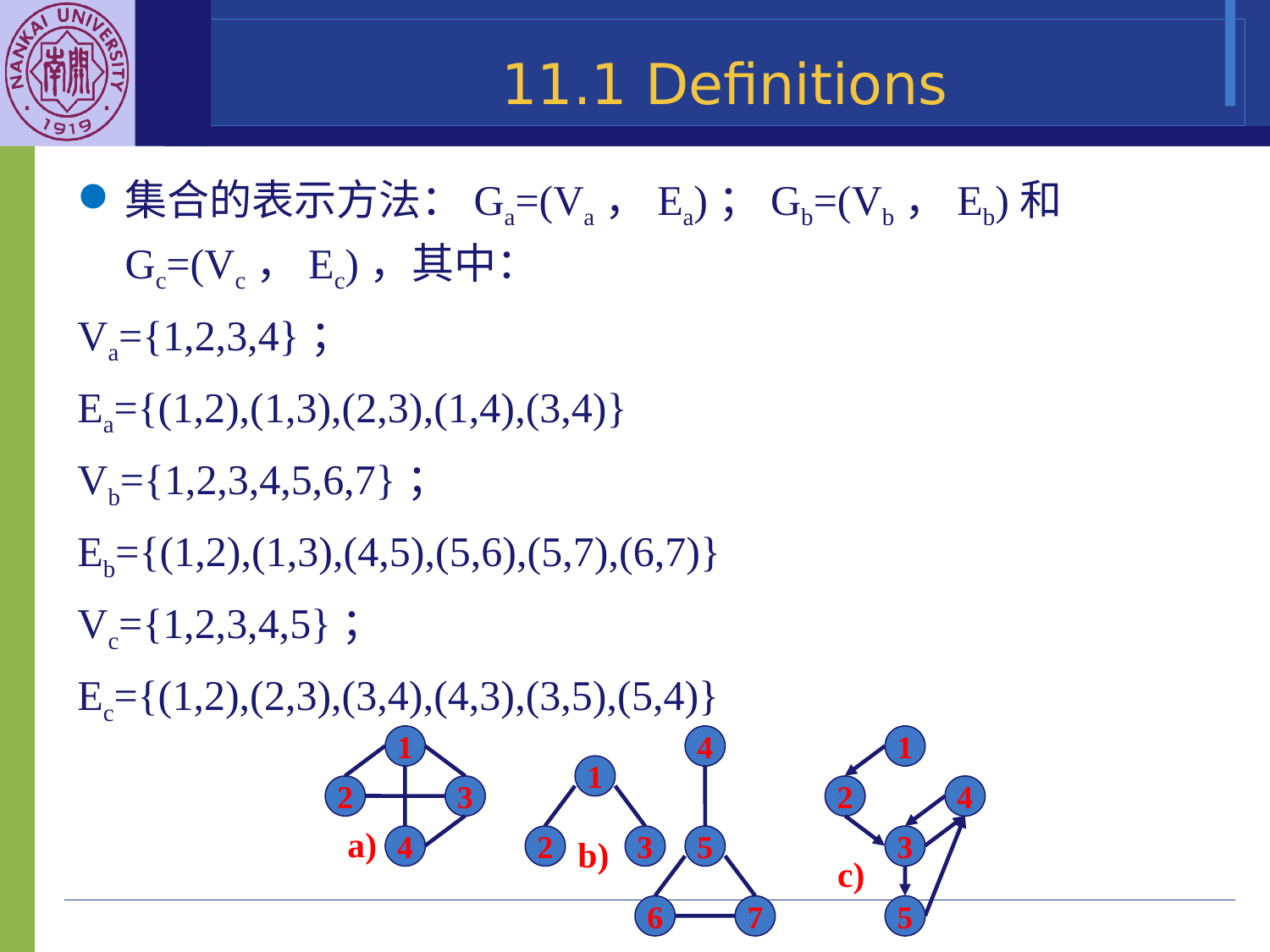

11.1 Definitions
集合的表示方法：Ga=(Va，Ea)；Gb=(Vb，Eb)和Gc=(Vc，Ec)，其中：
Va={1,2,3,4}；
Ea={(1,2),(1,3),(2,3),(1,4),(3,4)}
Vb={1,2,3,4,5,6,7}；
Eb={(1,2),(1,3),(4,5),(5,6),(5,7),(6,7)}
Vc={1,2,3,4,5}；
Ec={(1,2),(2,3),(3,4),(4,3),(3,5),(5,4)}
1
4
1

1

2
3
2
4

a)

4
2
b)
3
5
3
c)

6
6
7
5